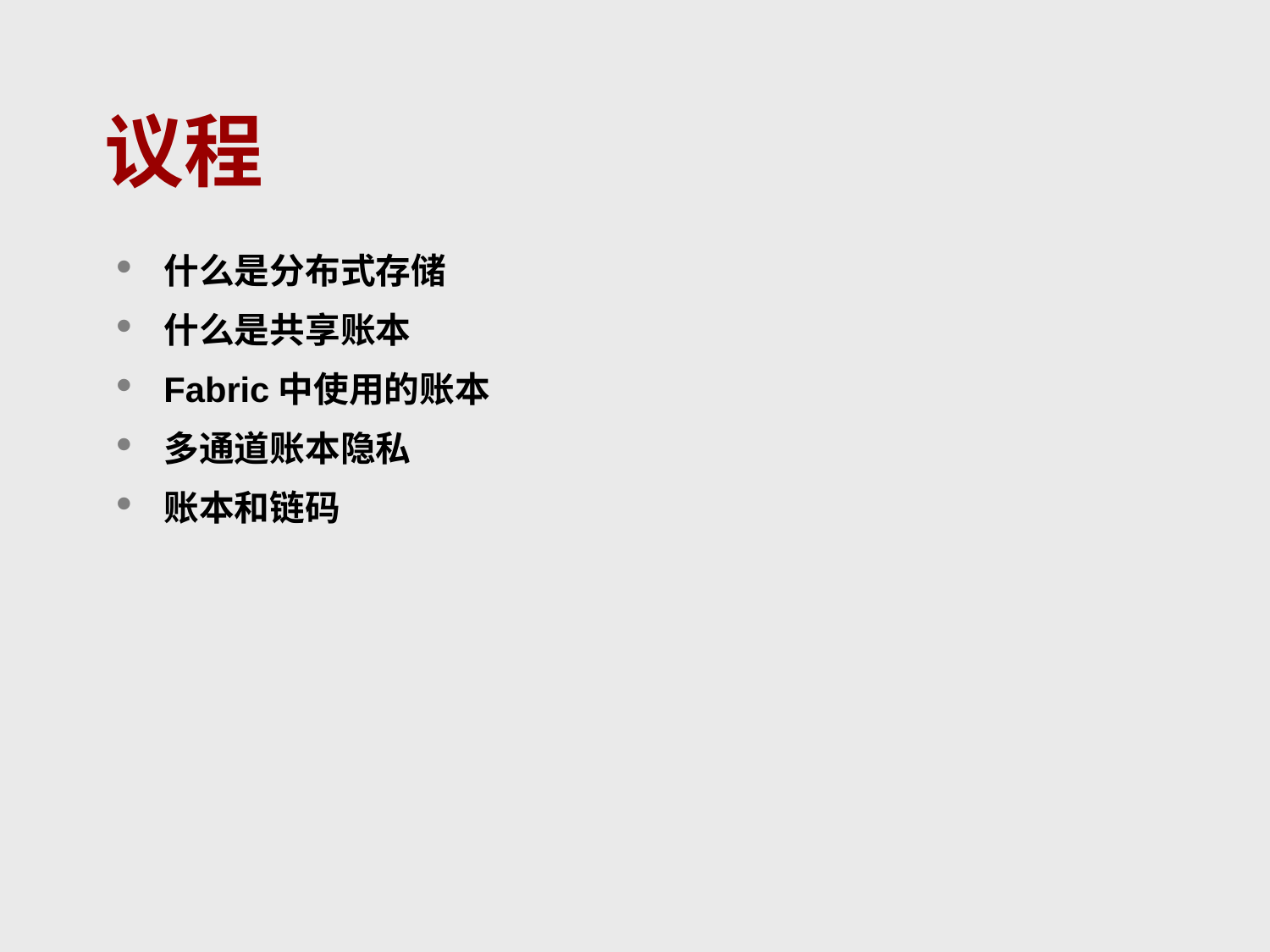

议程
什么是分布式存储
什么是共享账本
Fabric中使用的账本
多通道账本隐私
账本和链码